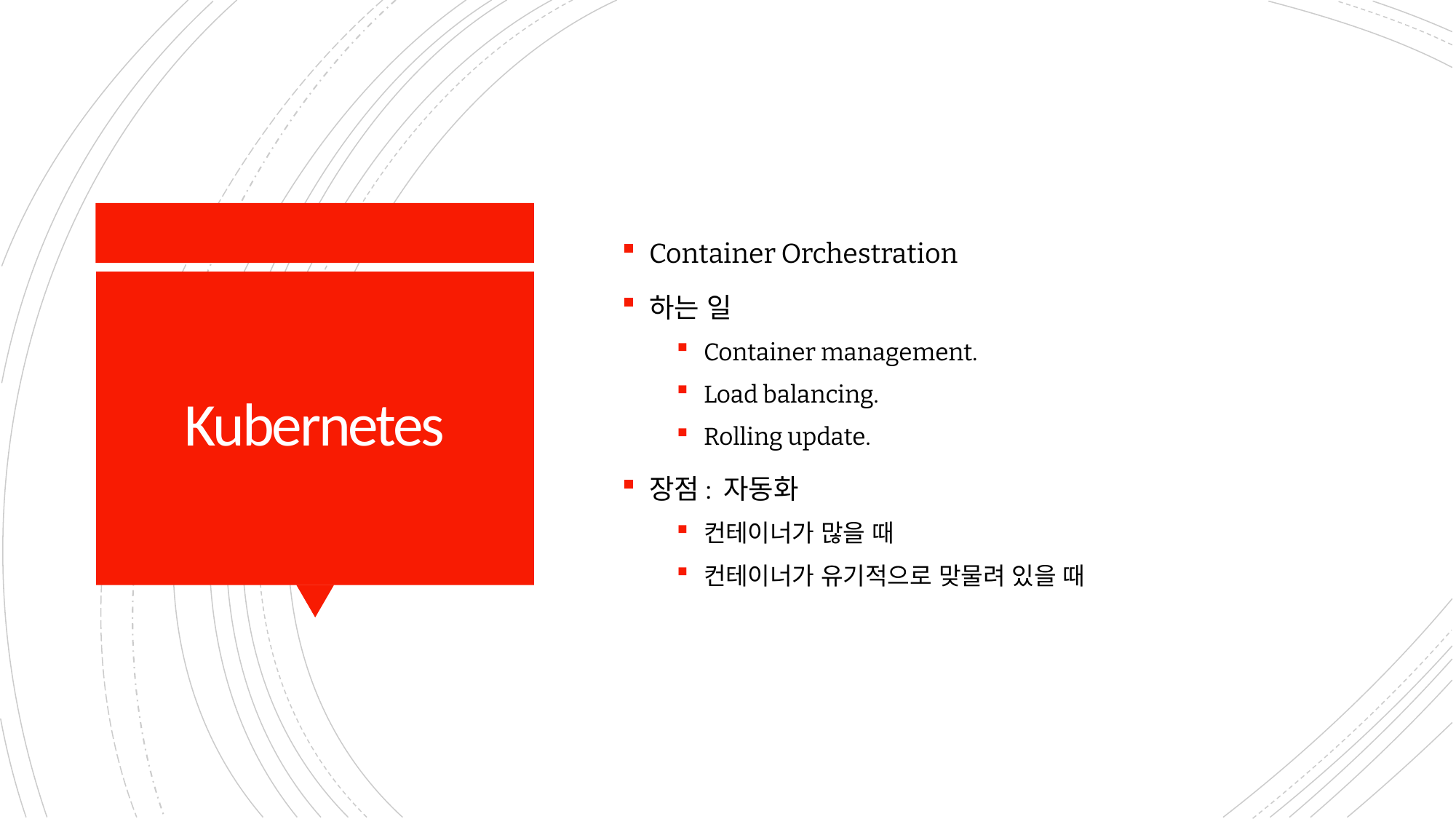

Container Orchestration
하는 일
Container management.
Load balancing.
Rolling update.
장점: 자동화
컨테이너가 많을 때
컨테이너가 유기적으로 맞물려 있을 때
# Kubernetes